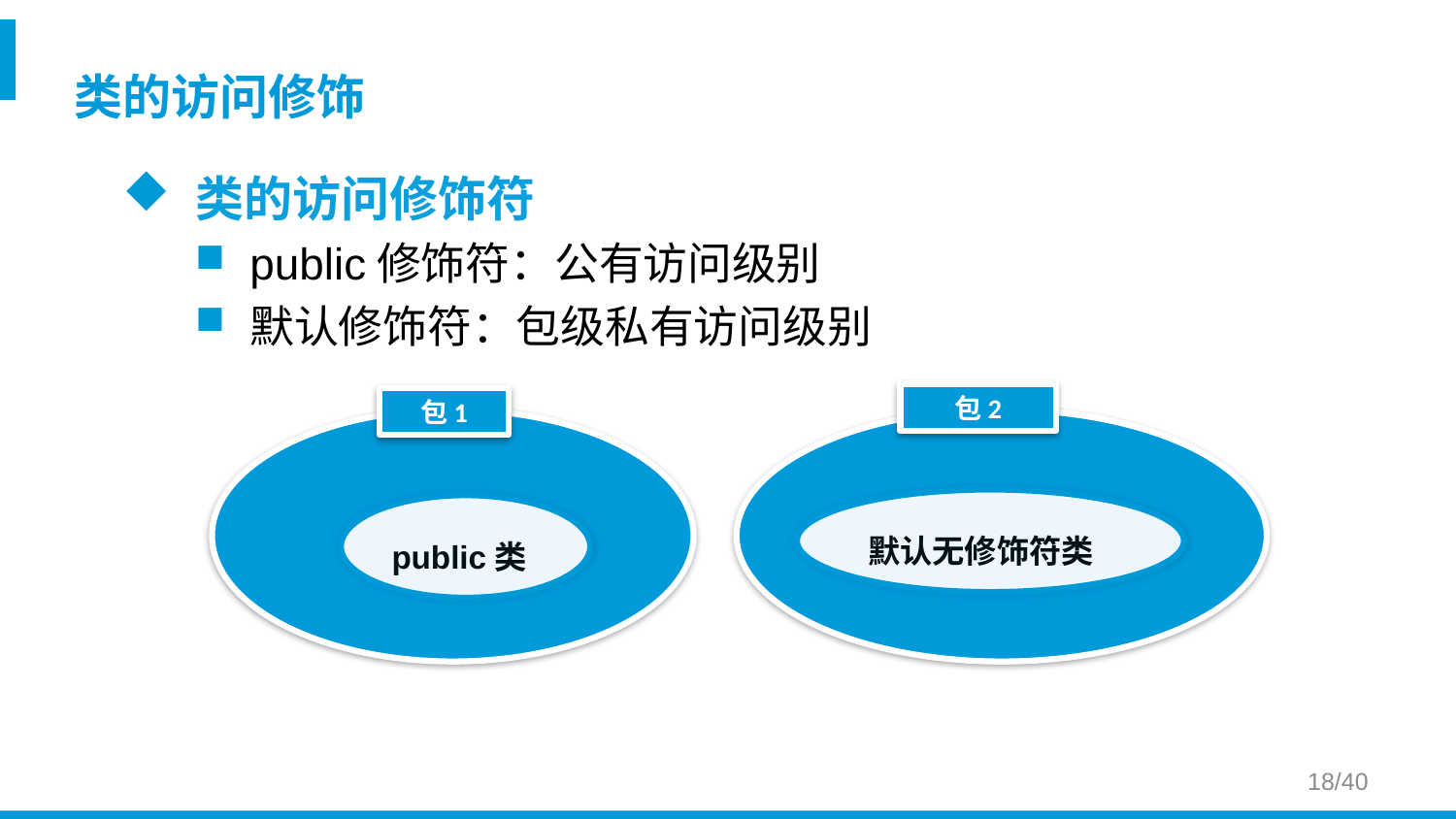

类的访问修饰
类的访问修饰符
public修饰符：公有访问级别
默认修饰符：包级私有访问级别

包2

默认无修饰符类
包1

public类
18/40